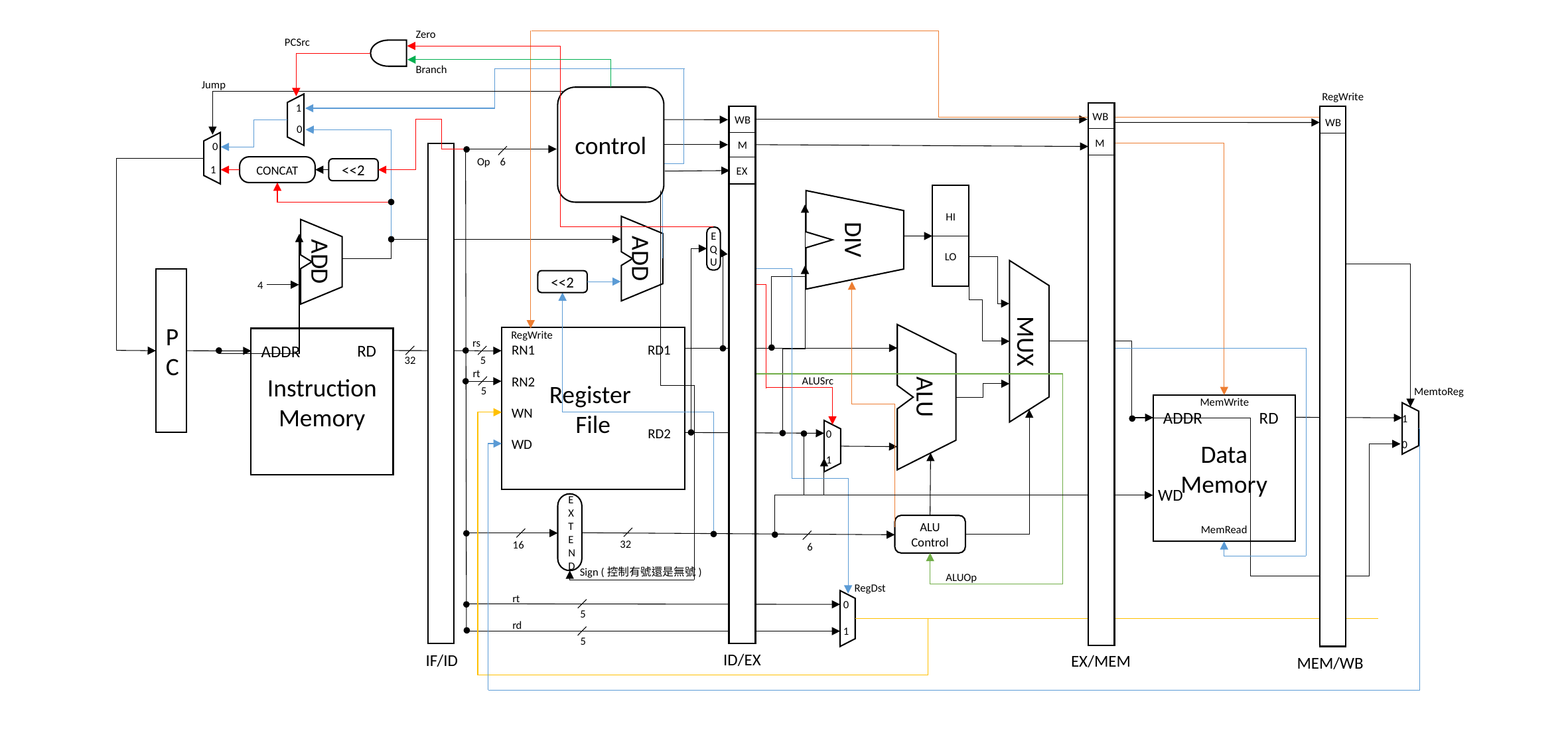

Zero
PCSrc

Branch
Jump
RegWrite
control
1

0

EX/MEM
WB
M

WB
M
EX
ID/EX

WB
MEM/WB
0

1

IF/ID

Op    6
CONCAT
<<2
HI

LO
DIV

EQU

ADD
ADD
PC
<<2
4
MUX
RegWrite
Register
File
RN1
RD1
RN2
WN
RD2
WD
Instruction Memory
ADDR
RD
rs

32

5
rt
ALU
ALUSrc

5
MemtoReg
MemWrite
Data Memory
ADDR
RD
WD
1

0

0

1
EXTEND
ALU
Control
MemRead

32

16
6
Sign (控制有號還是無號)
ALUOp
RegDst
rt
0

5

rd
1

5